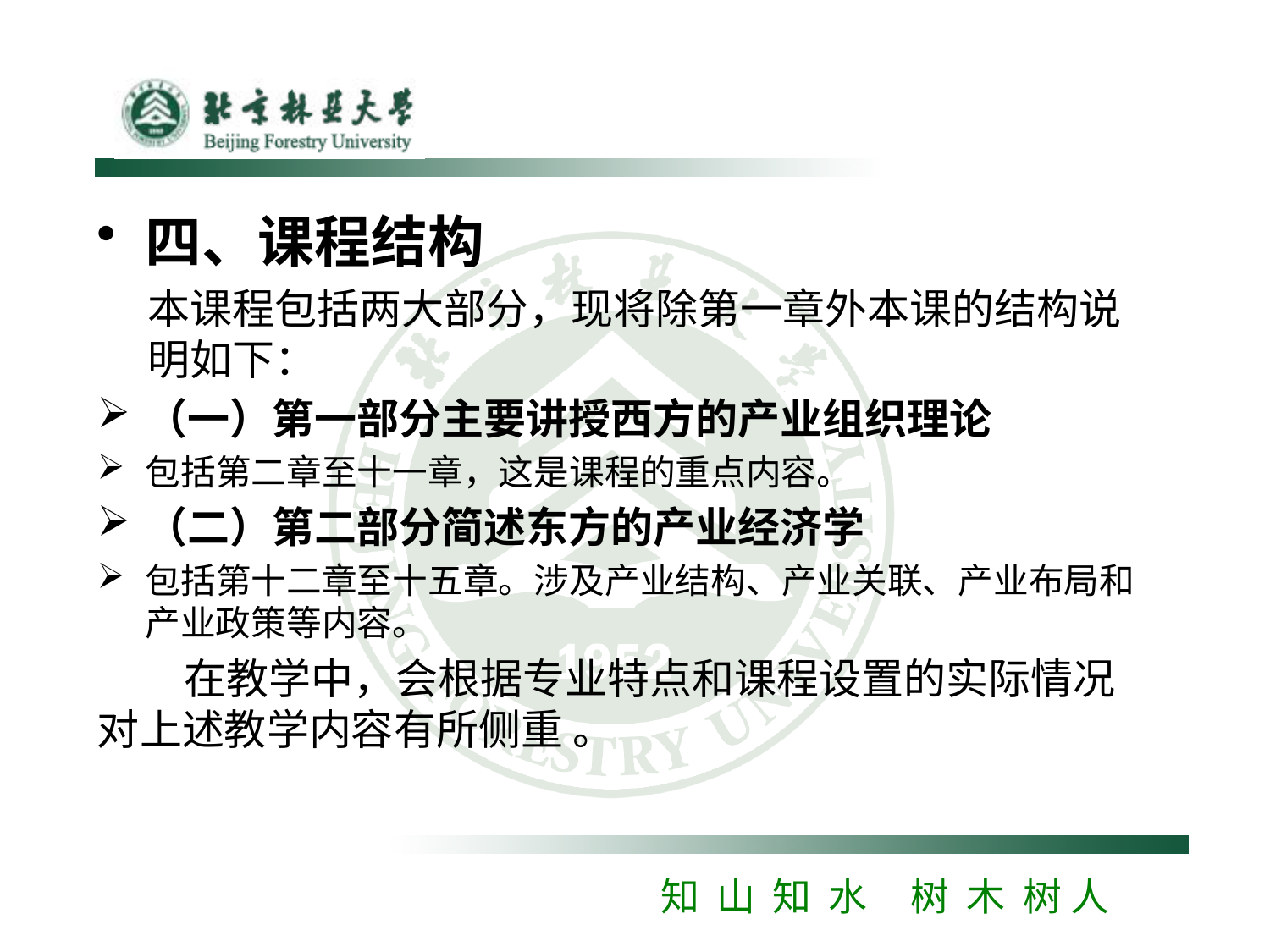

四、课程结构
本课程包括两大部分，现将除第一章外本课的结构说明如下：
（一）第一部分主要讲授西方的产业组织理论
包括第二章至十一章，这是课程的重点内容。
（二）第二部分简述东方的产业经济学
包括第十二章至十五章。涉及产业结构、产业关联、产业布局和产业政策等内容。
        在教学中，会根据专业特点和课程设置的实际情况对上述教学内容有所侧重 。